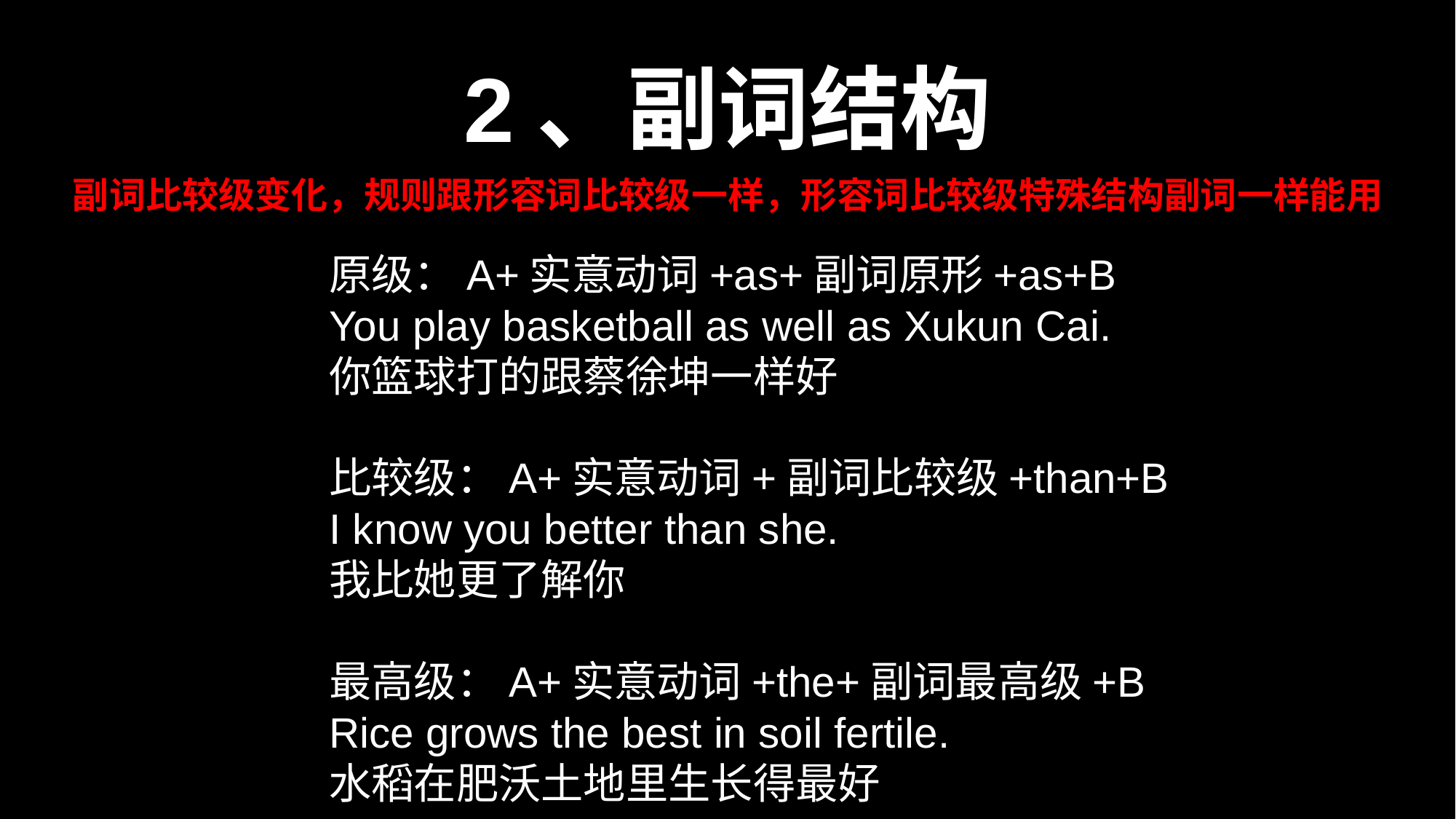

2、副词结构
副词比较级变化，规则跟形容词比较级一样，形容词比较级特殊结构副词一样能用
原级：A+实意动词+as+副词原形+as+B
You play basketball as well as Xukun Cai.
你篮球打的跟蔡徐坤一样好

比较级：A+实意动词+副词比较级+than+B
I know you better than she.
我比她更了解你

最高级：A+实意动词+the+副词最高级+B
Rice grows the best in soil fertile.
水稻在肥沃土地里生长得最好